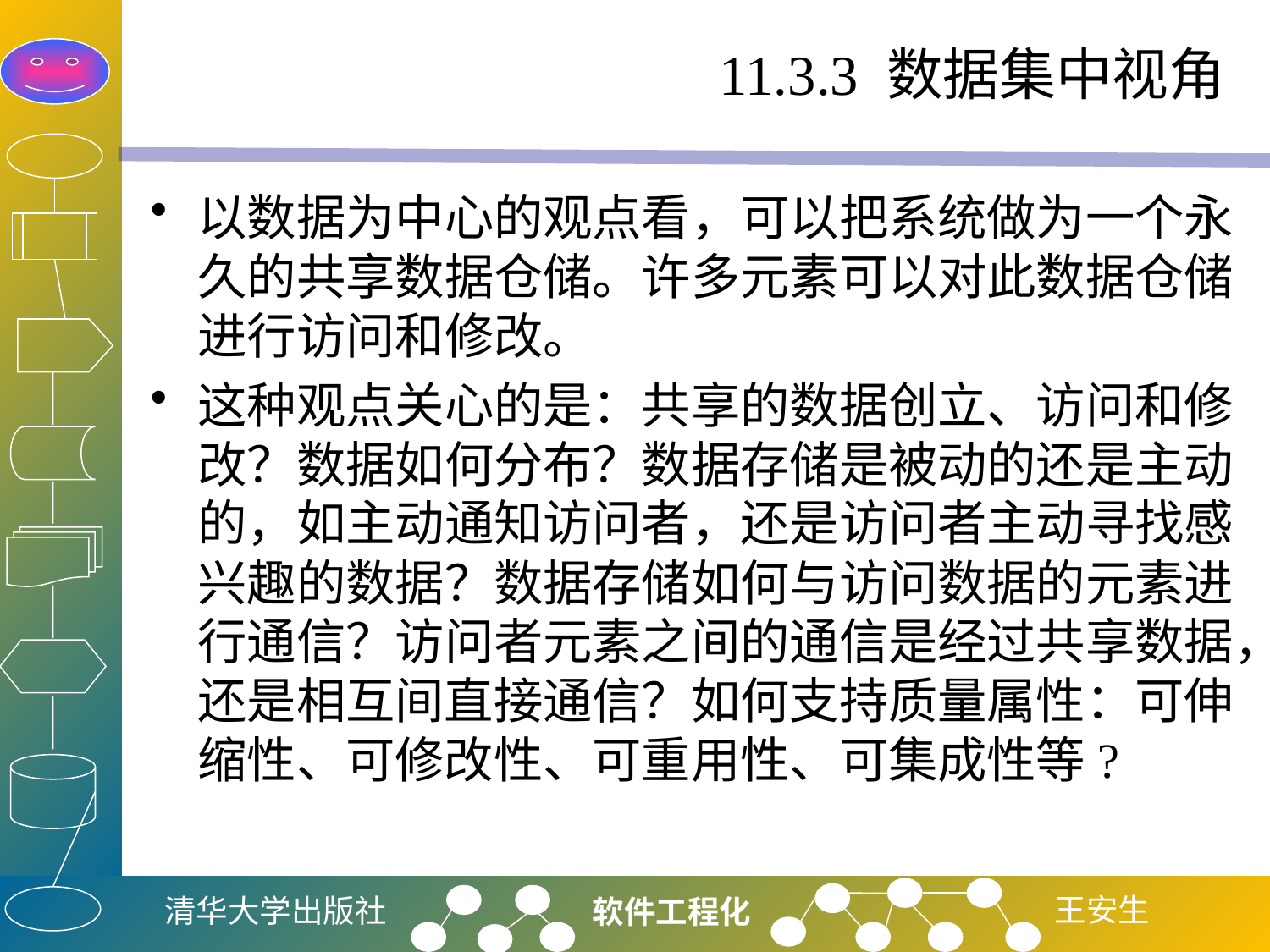

# 11.3.3 数据集中视角
以数据为中心的观点看，可以把系统做为一个永久的共享数据仓储。许多元素可以对此数据仓储进行访问和修改。
这种观点关心的是：共享的数据创立、访问和修改？数据如何分布？数据存储是被动的还是主动的，如主动通知访问者，还是访问者主动寻找感兴趣的数据？数据存储如何与访问数据的元素进行通信？访问者元素之间的通信是经过共享数据，还是相互间直接通信？如何支持质量属性：可伸缩性、可修改性、可重用性、可集成性等?